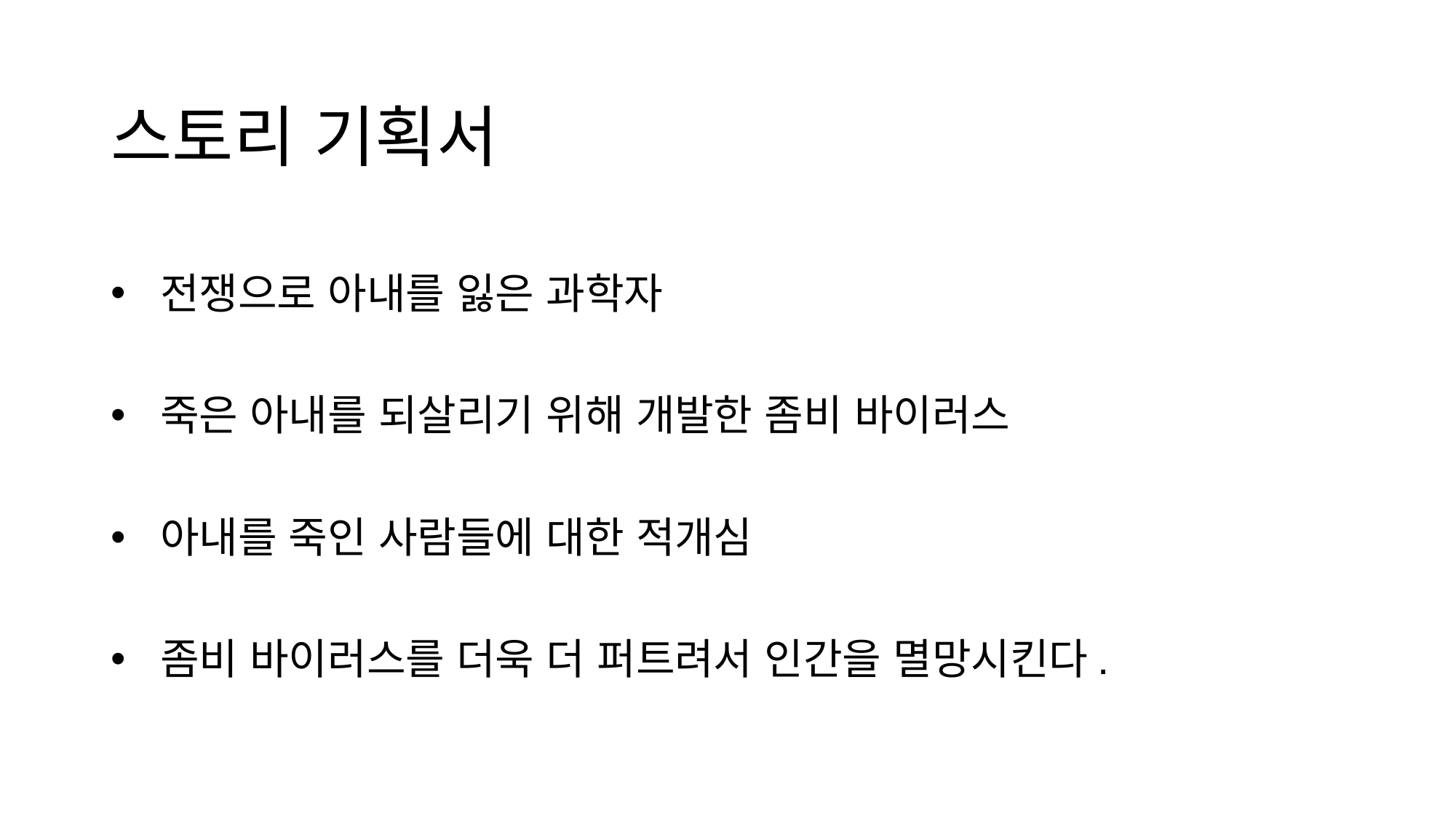

# 스토리 기획서

 전쟁으로 아내를 잃은 과학자

 죽은 아내를 되살리기 위해 개발한 좀비 바이러스

 아내를 죽인 사람들에 대한 적개심

 좀비 바이러스를 더욱 더 퍼트려서 인간을 멸망시킨다.